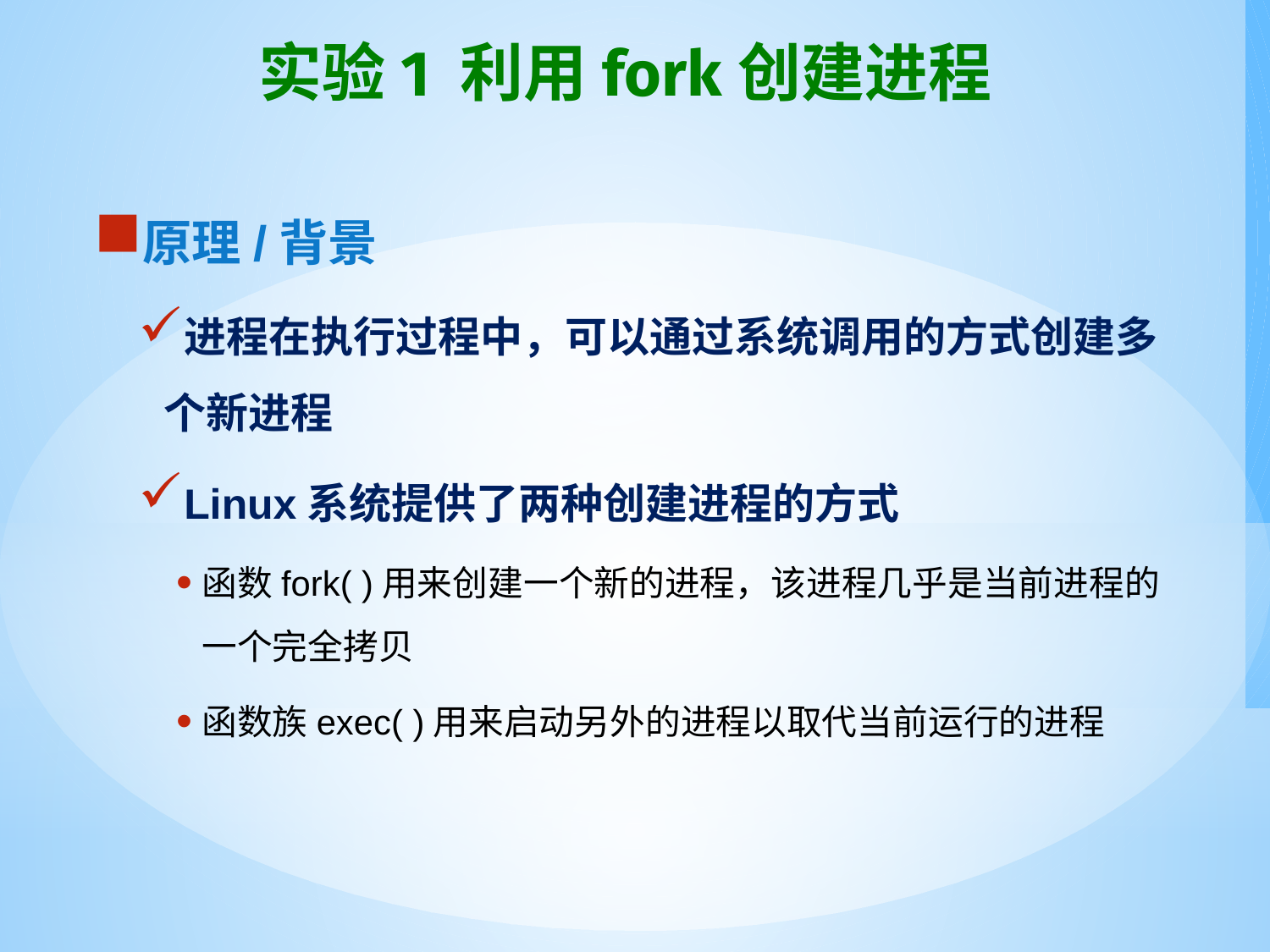

# 实验1 利用fork创建进程
原理/背景
进程在执行过程中，可以通过系统调用的方式创建多个新进程
Linux系统提供了两种创建进程的方式
函数fork( )用来创建一个新的进程，该进程几乎是当前进程的一个完全拷贝
函数族exec( )用来启动另外的进程以取代当前运行的进程